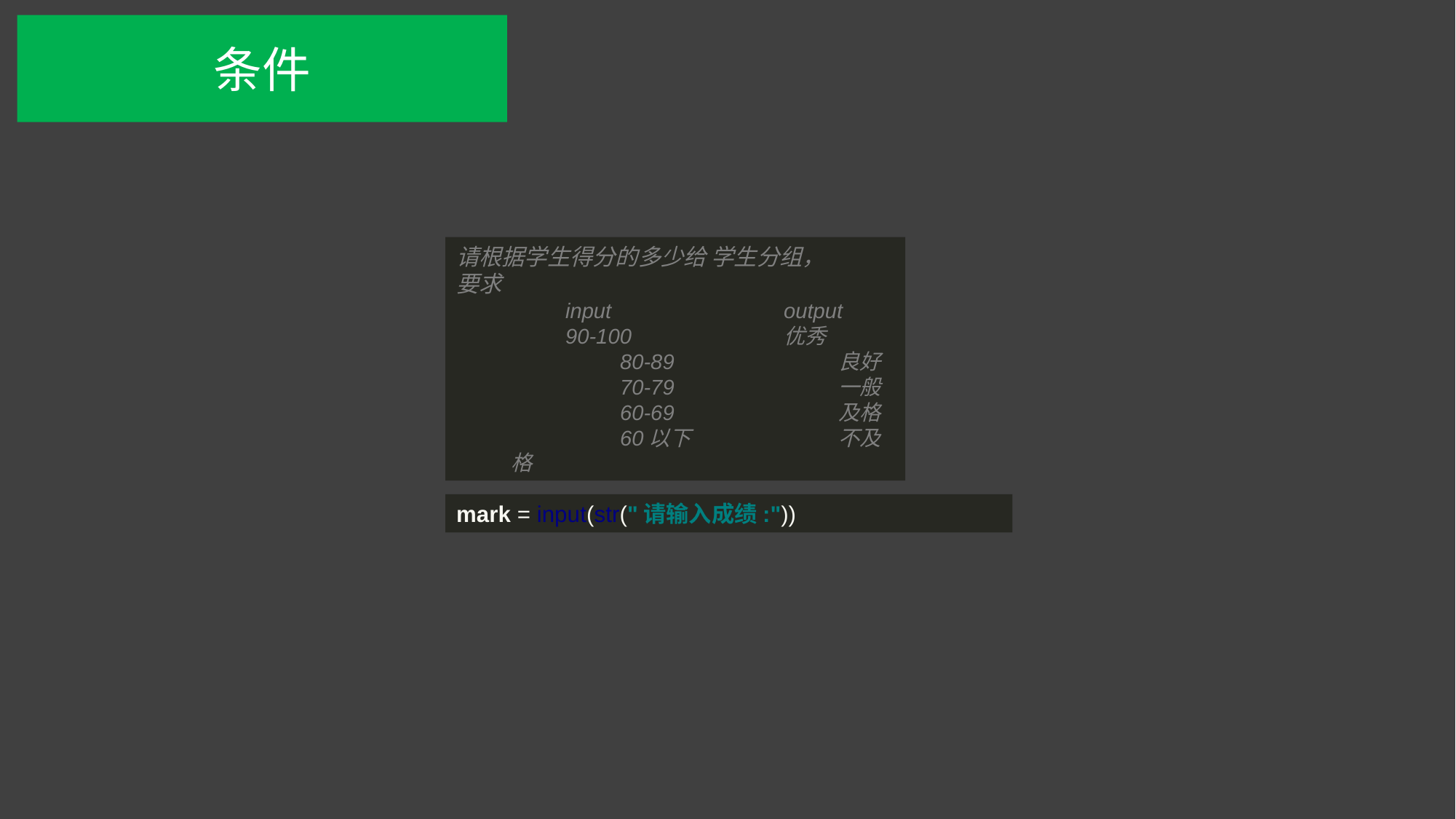

条件
请根据学生得分的多少给 学生分组，
要求
	input		output
	90-100  		优秀
	80-89  		良好
	70-79  		一般
	60-69  		及格
	60以下 		不及格
mark = input(str("请输入成绩:"))